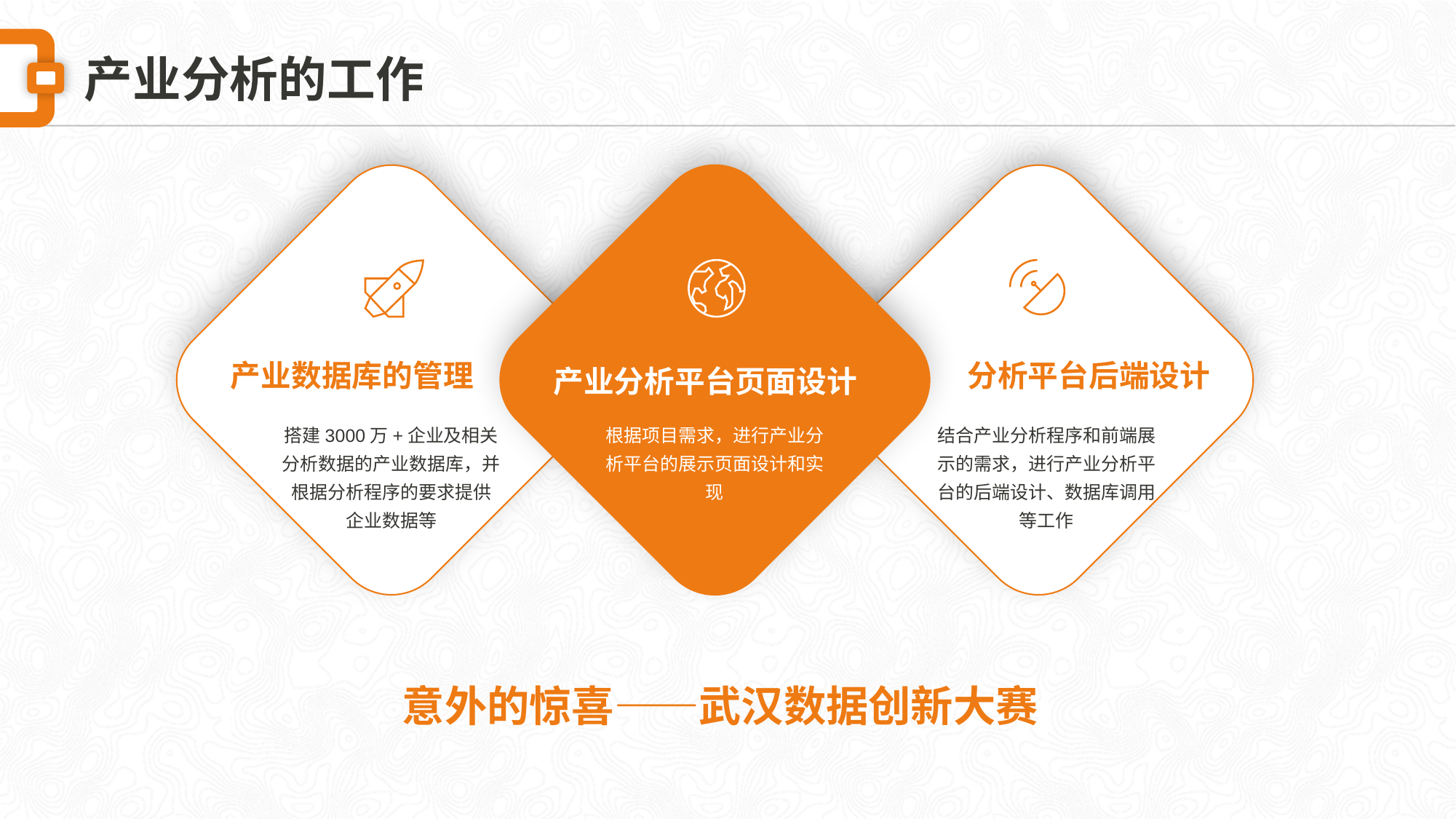

产业分析的工作

产业数据库的管理
分析平台后端设计
产业分析平台页面设计
搭建3000万+企业及相关分析数据的产业数据库，并根据分析程序的要求提供
企业数据等
根据项目需求，进行产业分析平台的展示页面设计和实现
结合产业分析程序和前端展示的需求，进行产业分析平台的后端设计、数据库调用等工作
意外的惊喜——武汉数据创新大赛